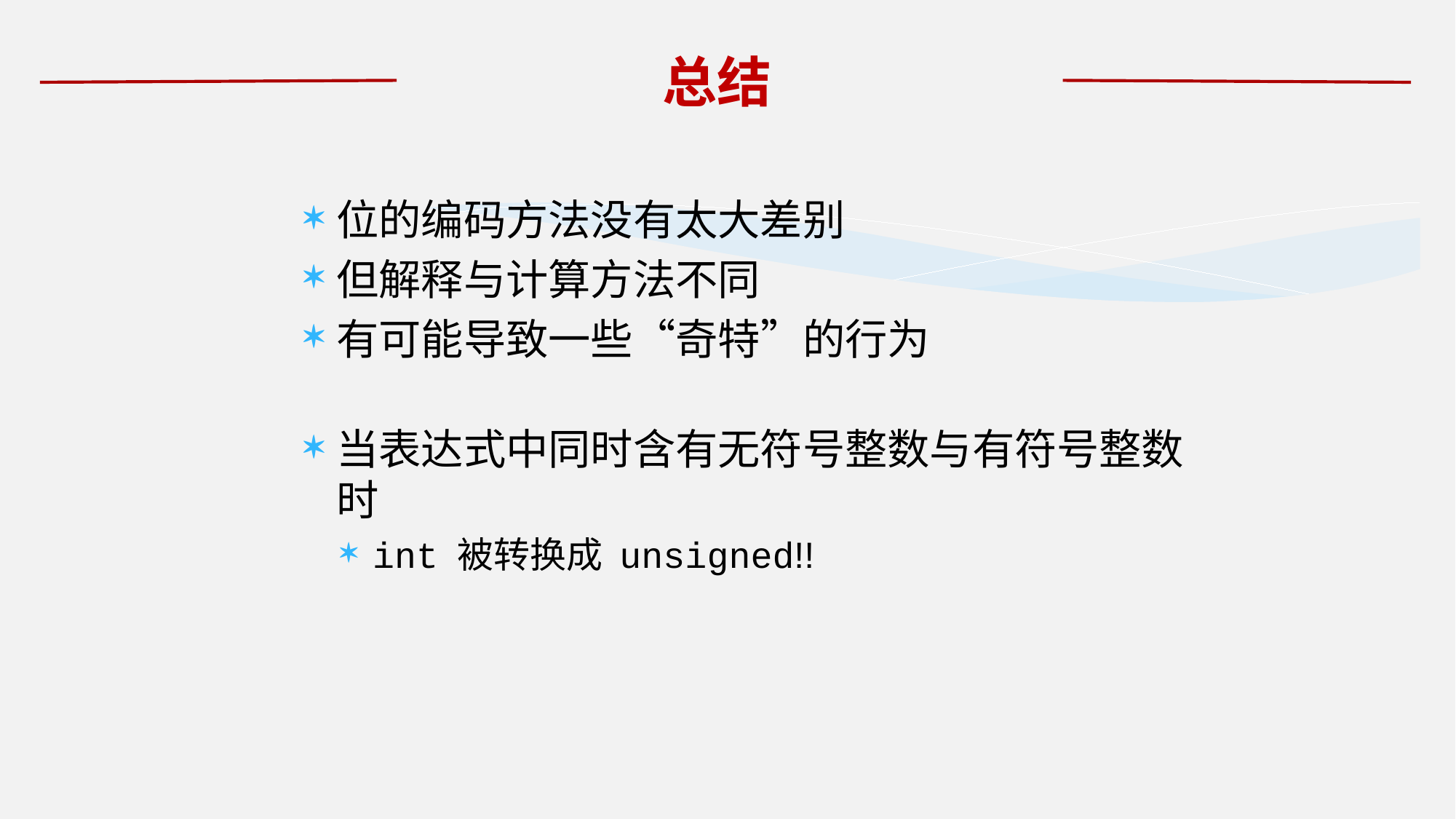

# 总结
位的编码方法没有太大差别
但解释与计算方法不同
有可能导致一些“奇特”的行为

当表达式中同时含有无符号整数与有符号整数时
int 被转换成 unsigned!!